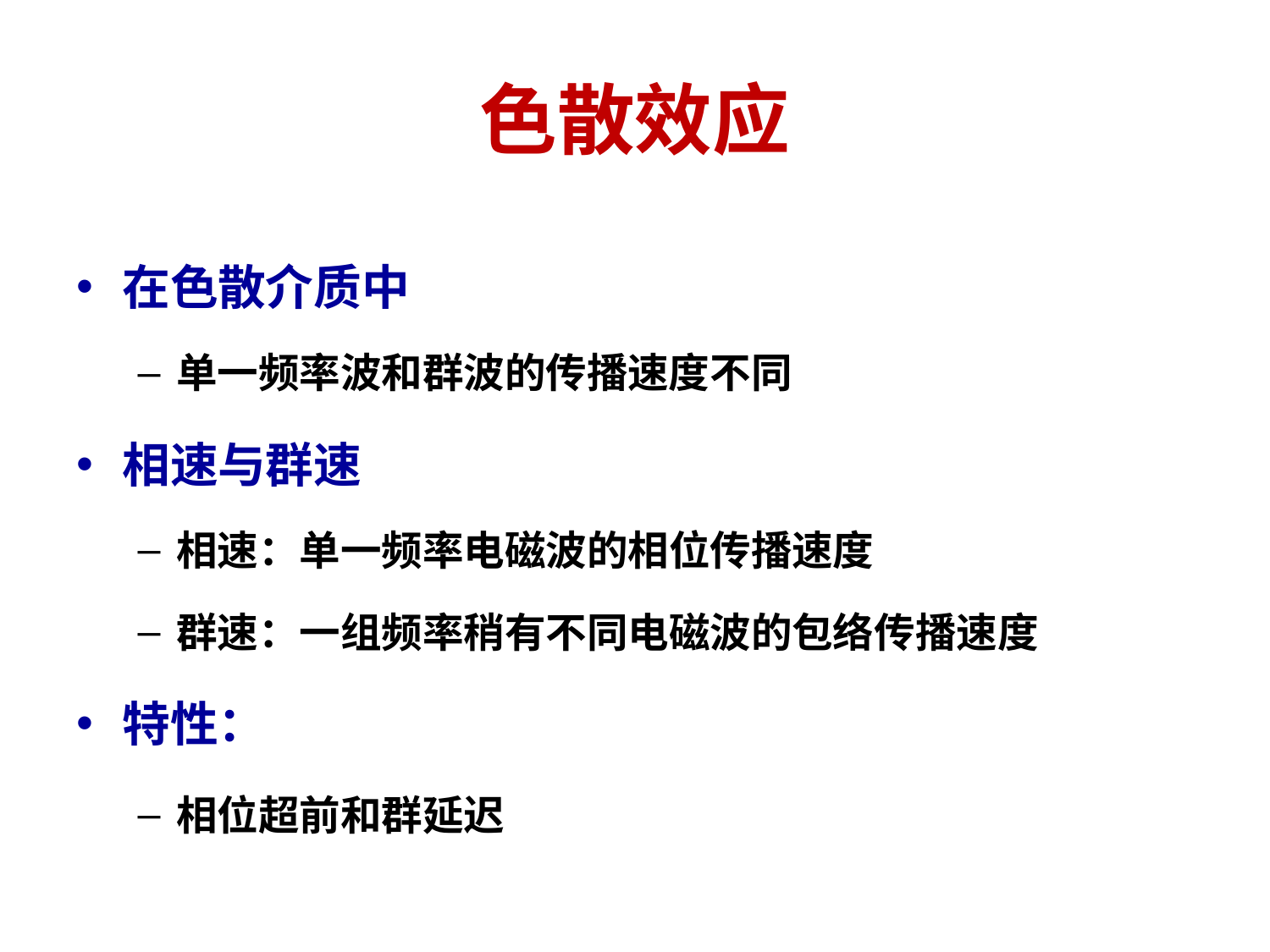

# 色散效应
在色散介质中
单一频率波和群波的传播速度不同
相速与群速
相速：单一频率电磁波的相位传播速度
群速：一组频率稍有不同电磁波的包络传播速度
特性：
相位超前和群延迟